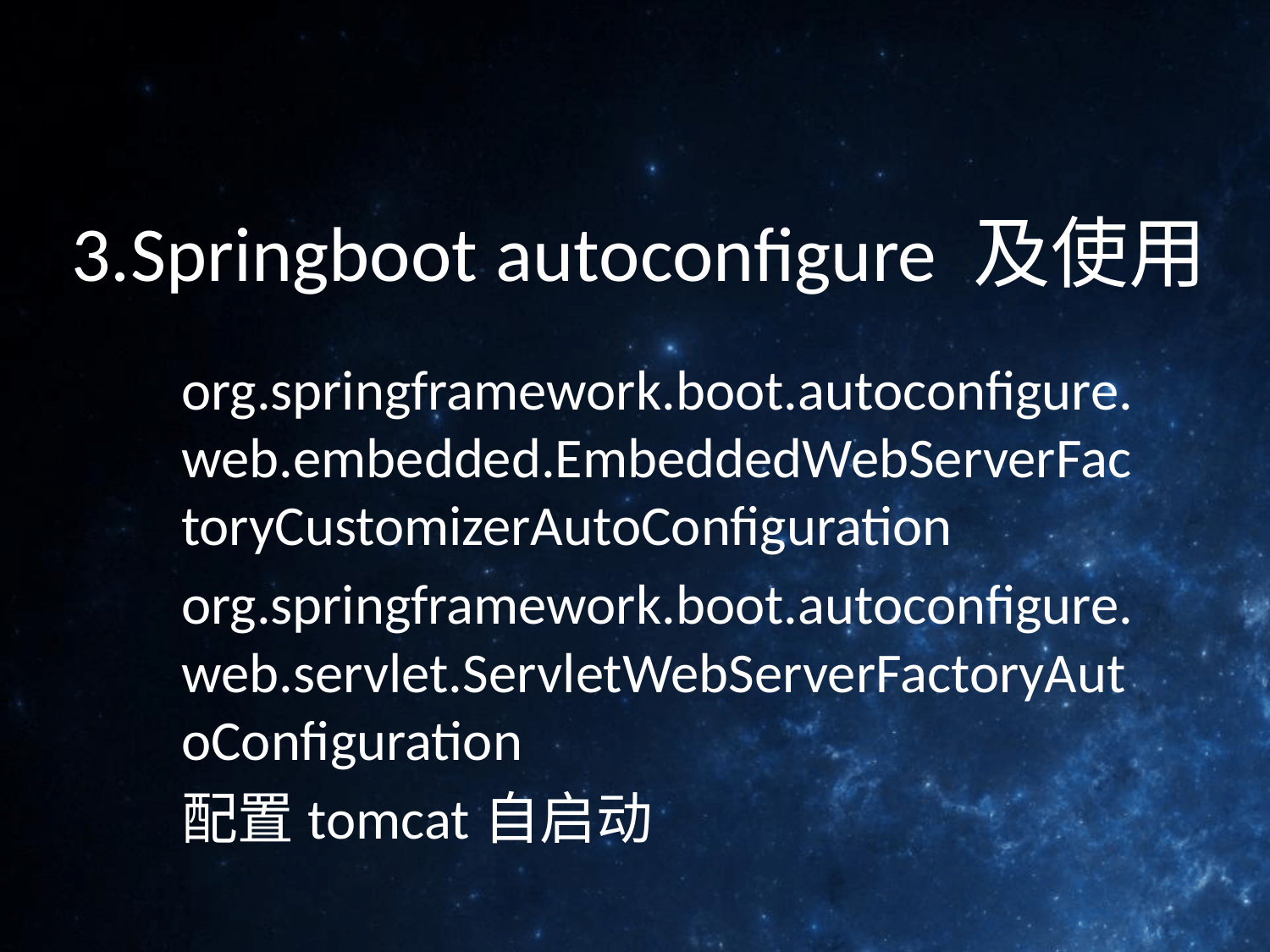

# 3.Springboot autoconfigure 及使用
org.springframework.boot.autoconfigure.web.embedded.EmbeddedWebServerFactoryCustomizerAutoConfiguration
org.springframework.boot.autoconfigure.web.servlet.ServletWebServerFactoryAutoConfiguration
配置tomcat自启动